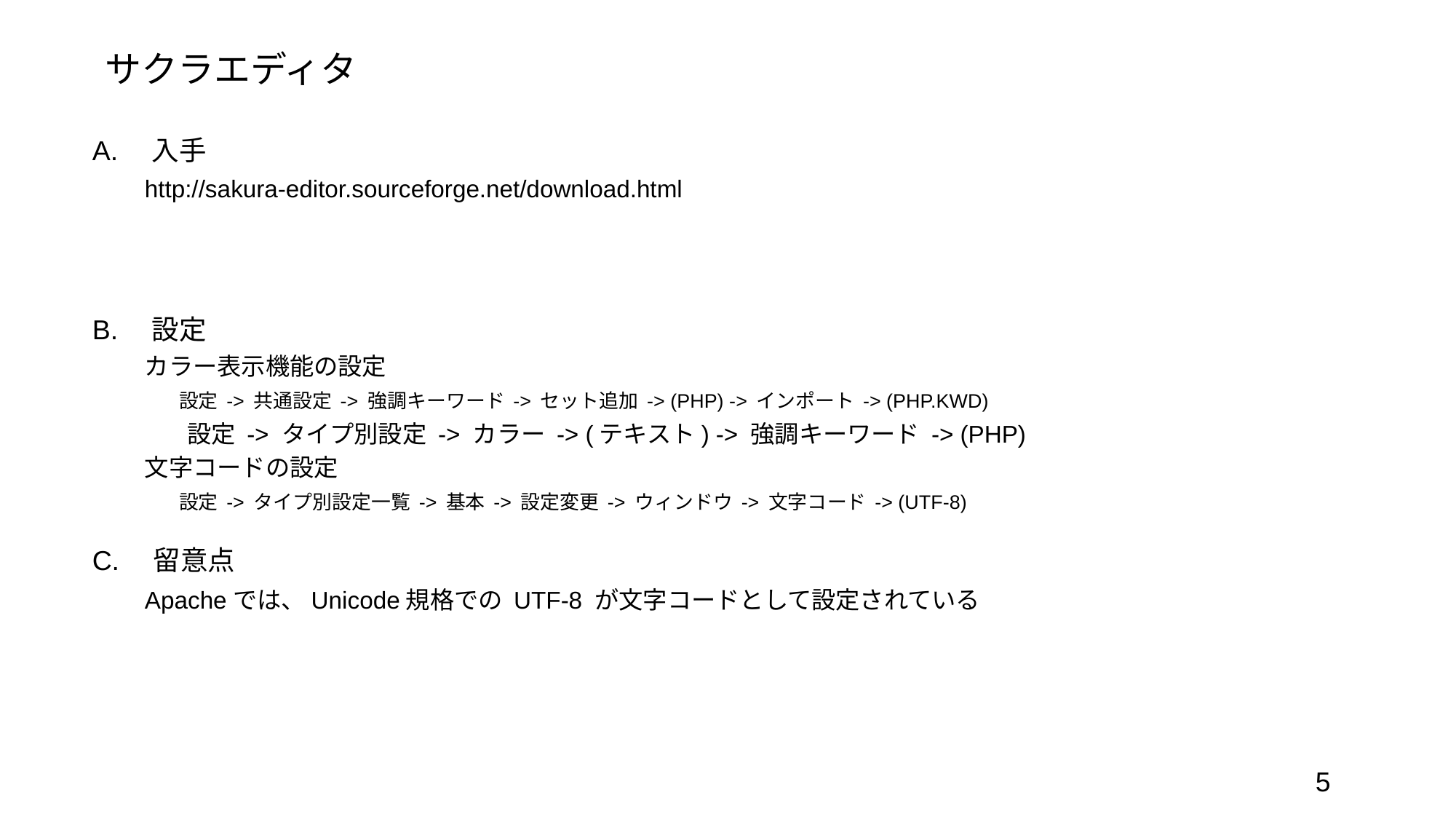

サクラエディタ
A.　入手
http://sakura-editor.sourceforge.net/download.html
B.　設定
カラー表示機能の設定
　　設定 -> 共通設定 -> 強調キーワード -> セット追加 -> (PHP) -> インポート -> (PHP.KWD)
　　設定 -> タイプ別設定 -> カラー -> (テキスト) -> 強調キーワード -> (PHP)
文字コードの設定
　　設定 -> タイプ別設定一覧 -> 基本 -> 設定変更 -> ウィンドウ -> 文字コード -> (UTF-8)
C.　留意点
Apacheでは、Unicode規格での UTF-8 が文字コードとして設定されている